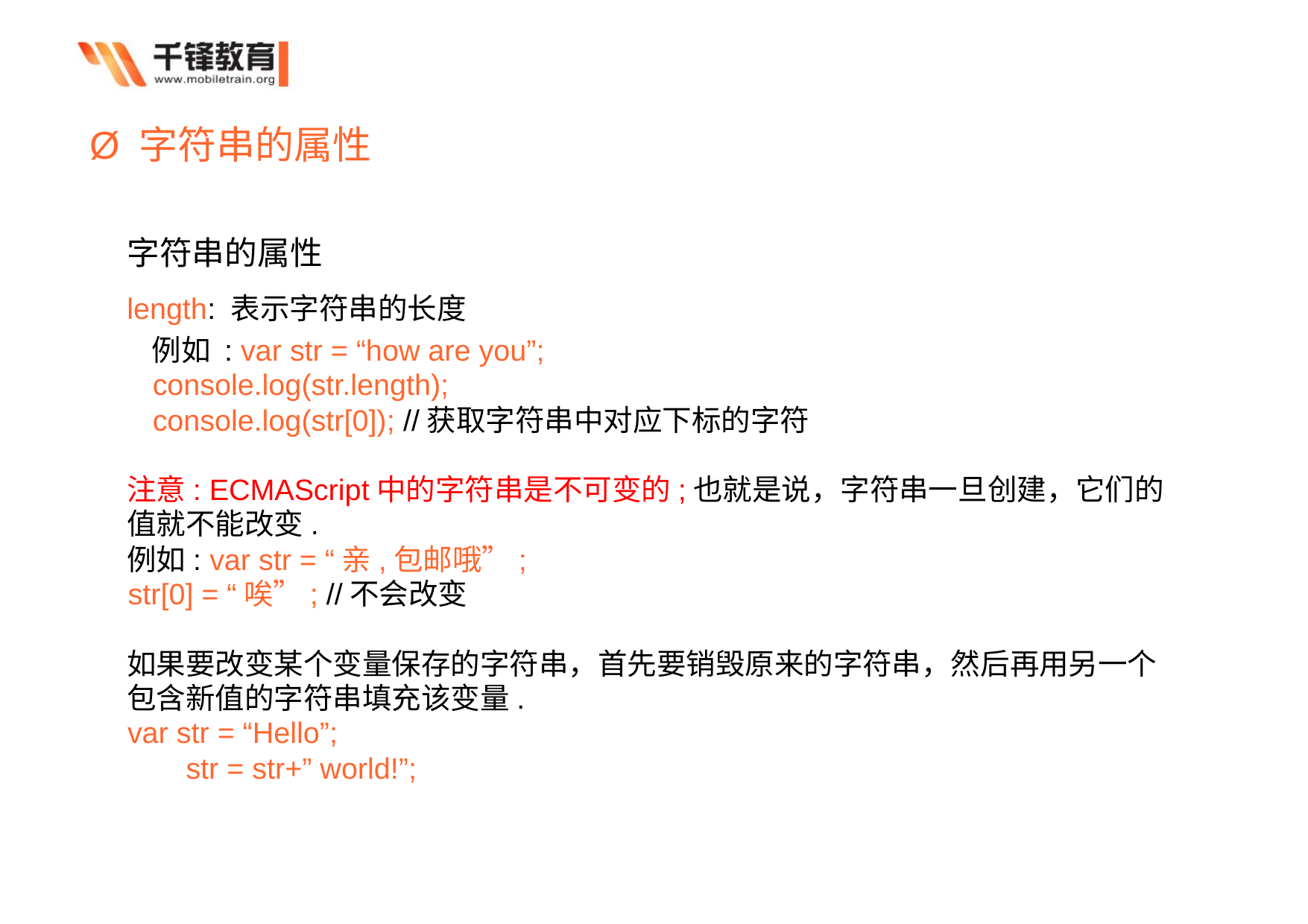

Ø 字符串的属性
字符串的属性
length: 表示字符串的长度
例如 : var str = “how are you”;
console.log(str.length);
console.log(str[0]); //获取字符串中对应下标的字符
注意: ECMAScript中的字符串是不可变的;也就是说，字符串一旦创建，它们的
值就不能改变.
例如: var str = “亲,包邮哦”;
str[0] = “唉”; //不会改变
如果要改变某个变量保存的字符串，首先要销毁原来的字符串，然后再用另一个
包含新值的字符串填充该变量.
var str = “Hello”;
str = str+” world!”;